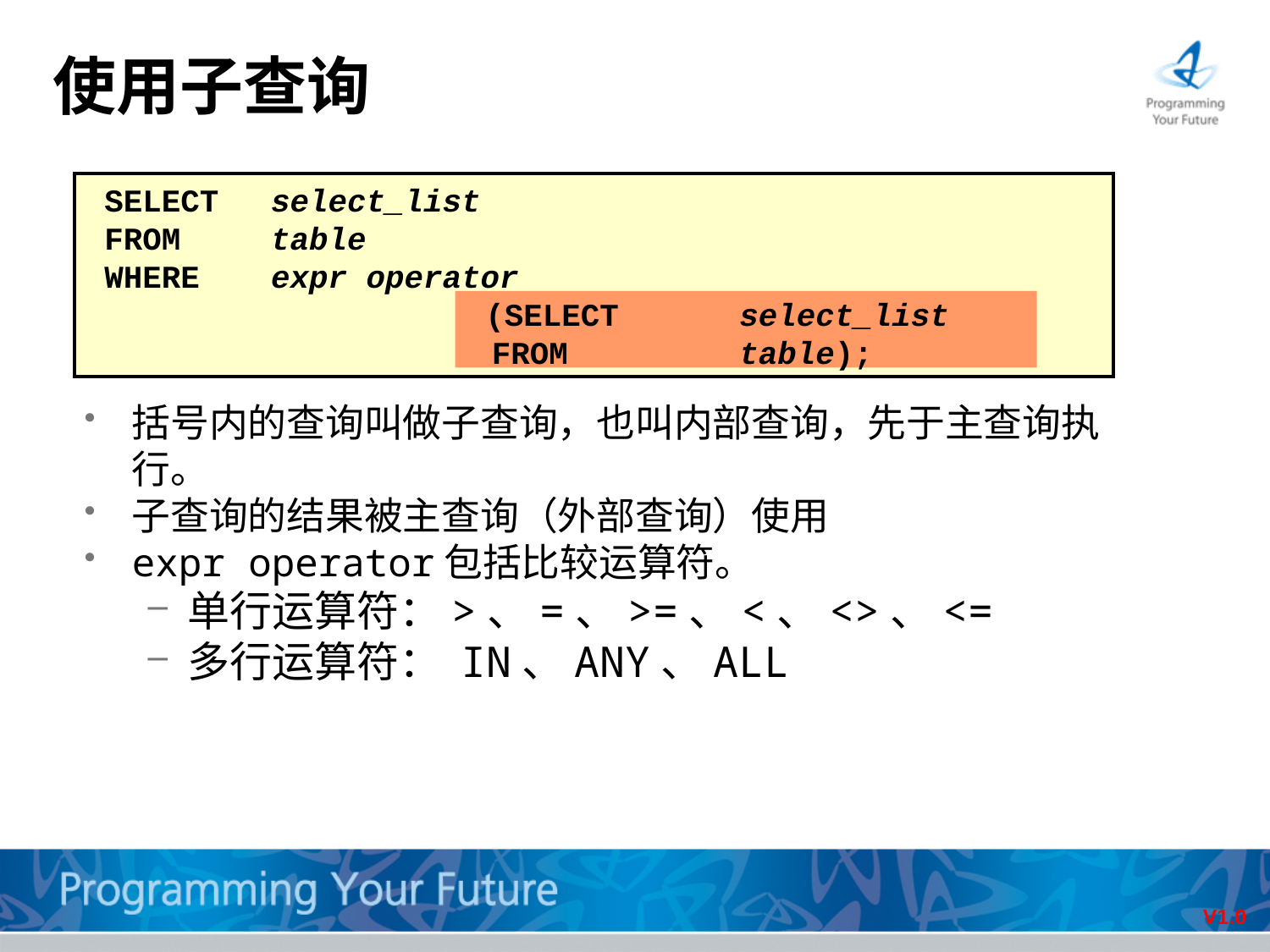

# 使用子查询
SELECT	select_list
FROM	table
WHERE	expr operator
		 	(SELECT	select_list
		       FROM		table);

括号内的查询叫做子查询，也叫内部查询，先于主查询执行。
子查询的结果被主查询（外部查询）使用
expr operator包括比较运算符。
单行运算符：>、=、>=、<、<>、<=
多行运算符： IN、ANY、ALL